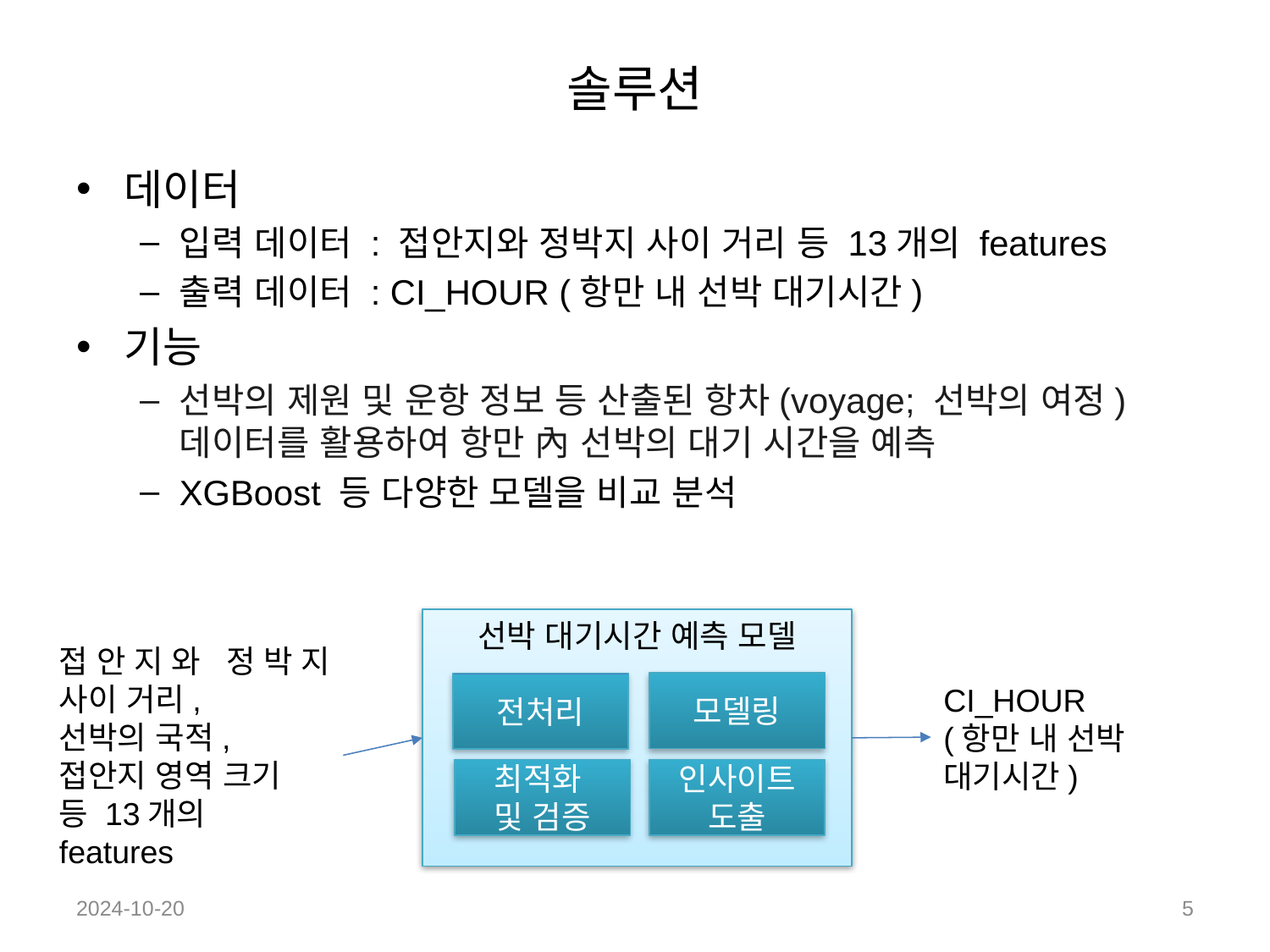

# 솔루션
데이터
입력 데이터 : 접안지와 정박지 사이 거리 등 13개의 features
출력 데이터 : CI_HOUR (항만 내 선박 대기시간)
기능
선박의 제원 및 운항 정보 등 산출된 항차(voyage; 선박의 여정) 데이터를 활용하여 항만 內 선박의 대기 시간을 예측
XGBoost 등 다양한 모델을 비교 분석

선박 대기시간 예측 모델
접안지와 정박지 사이 거리,
선박의 국적,
접안지 영역 크기
등 13개의 features
모델링
전처리
CI_HOUR
(항만 내 선박 대기시간)
최적화
및 검증
인사이트 도출
2024-10-20
5